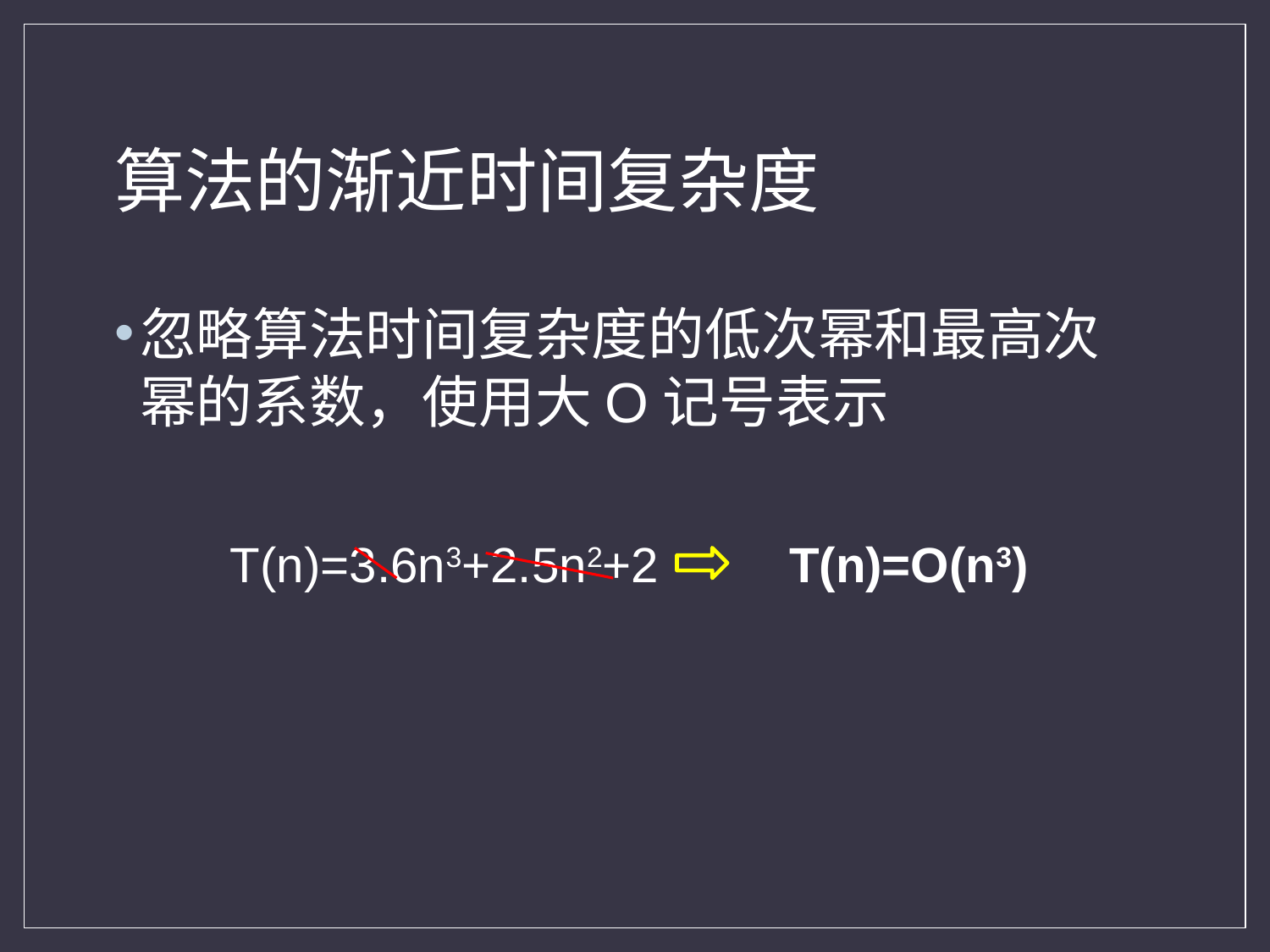

# 算法的渐近时间复杂度
忽略算法时间复杂度的低次幂和最高次幂的系数，使用大O记号表示
T(n)=3.6n3+2.5n2+2
T(n)=O(n3)